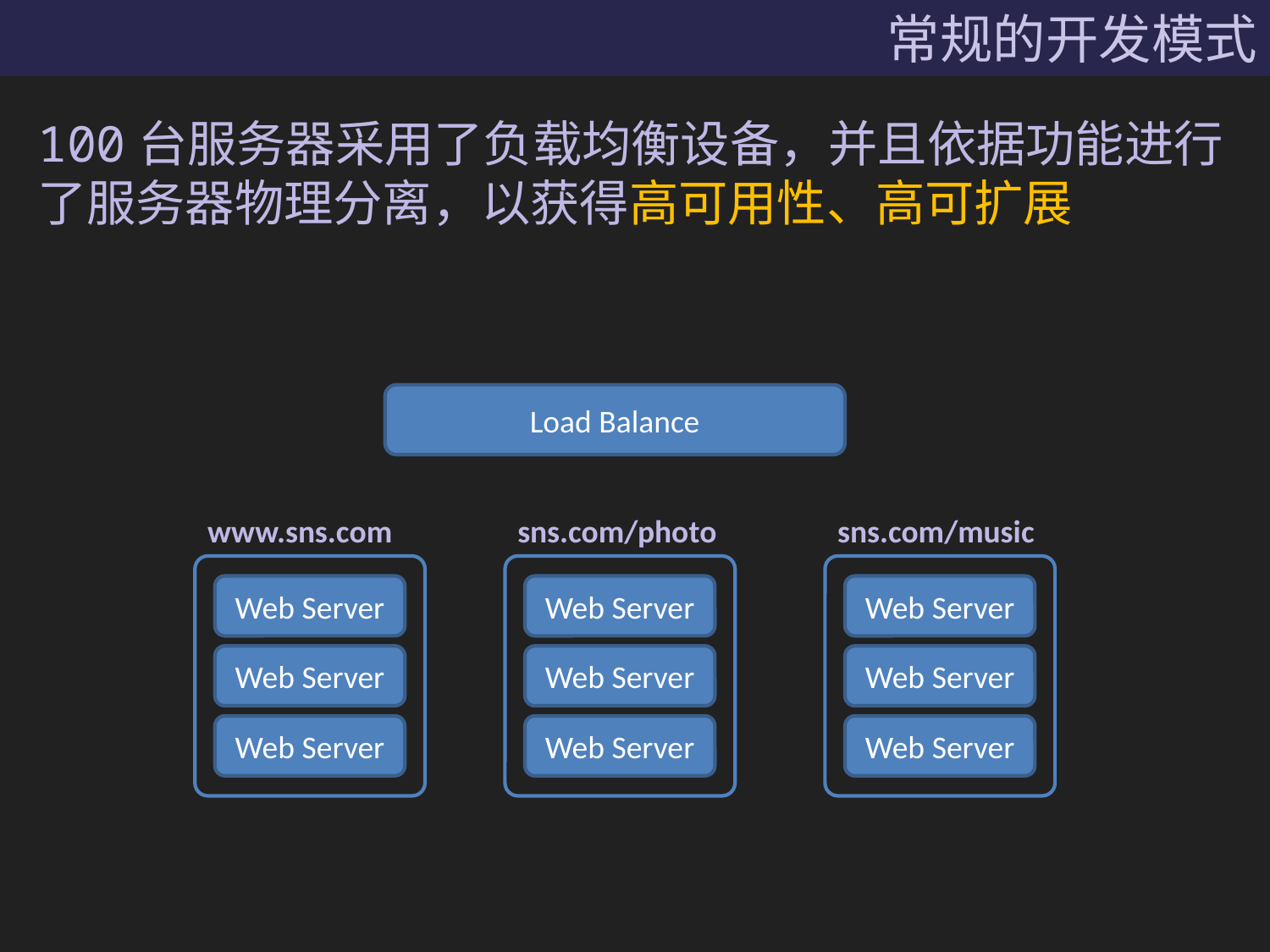

# 常规的开发模式
100台服务器采用了负载均衡设备，并且依据功能进行了服务器物理分离，以获得高可用性、高可扩展
Load Balance
www.sns.com

Web Server
Web Server
Web Server
sns.com/photo

Web Server
Web Server
Web Server
sns.com/music

Web Server
Web Server
Web Server